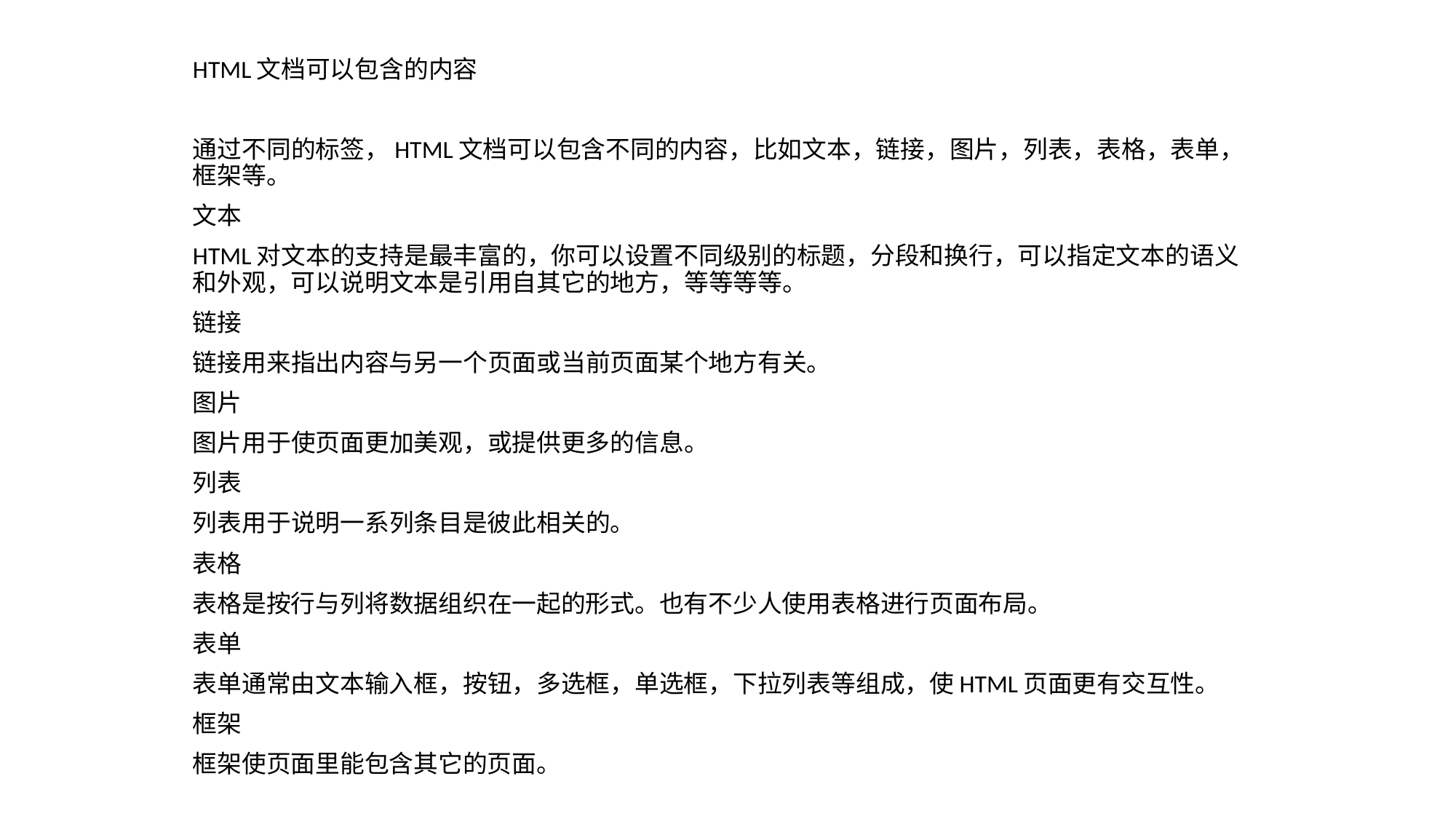

HTML文档可以包含的内容

通过不同的标签，HTML文档可以包含不同的内容，比如文本，链接，图片，列表，表格，表单，框架等。
文本
HTML对文本的支持是最丰富的，你可以设置不同级别的标题，分段和换行，可以指定文本的语义和外观，可以说明文本是引用自其它的地方，等等等等。
链接
链接用来指出内容与另一个页面或当前页面某个地方有关。
图片
图片用于使页面更加美观，或提供更多的信息。
列表
列表用于说明一系列条目是彼此相关的。
表格
表格是按行与列将数据组织在一起的形式。也有不少人使用表格进行页面布局。
表单
表单通常由文本输入框，按钮，多选框，单选框，下拉列表等组成，使HTML页面更有交互性。
框架
框架使页面里能包含其它的页面。